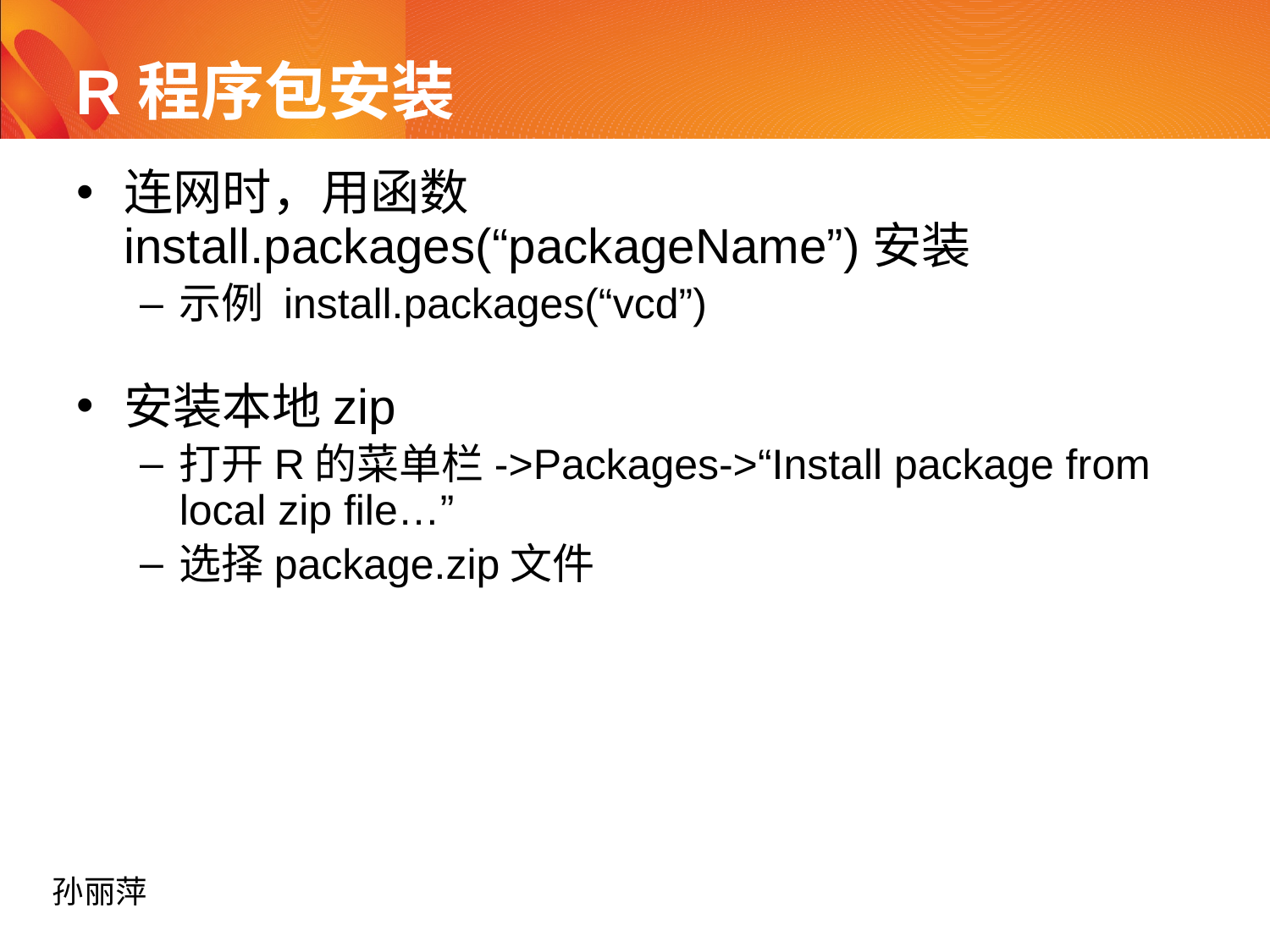

# R程序包安装
连网时，用函数install.packages(“packageName”)安装
示例 install.packages(“vcd”)

安装本地zip
打开R的菜单栏->Packages->“Install package from local zip file…”
选择package.zip文件

21